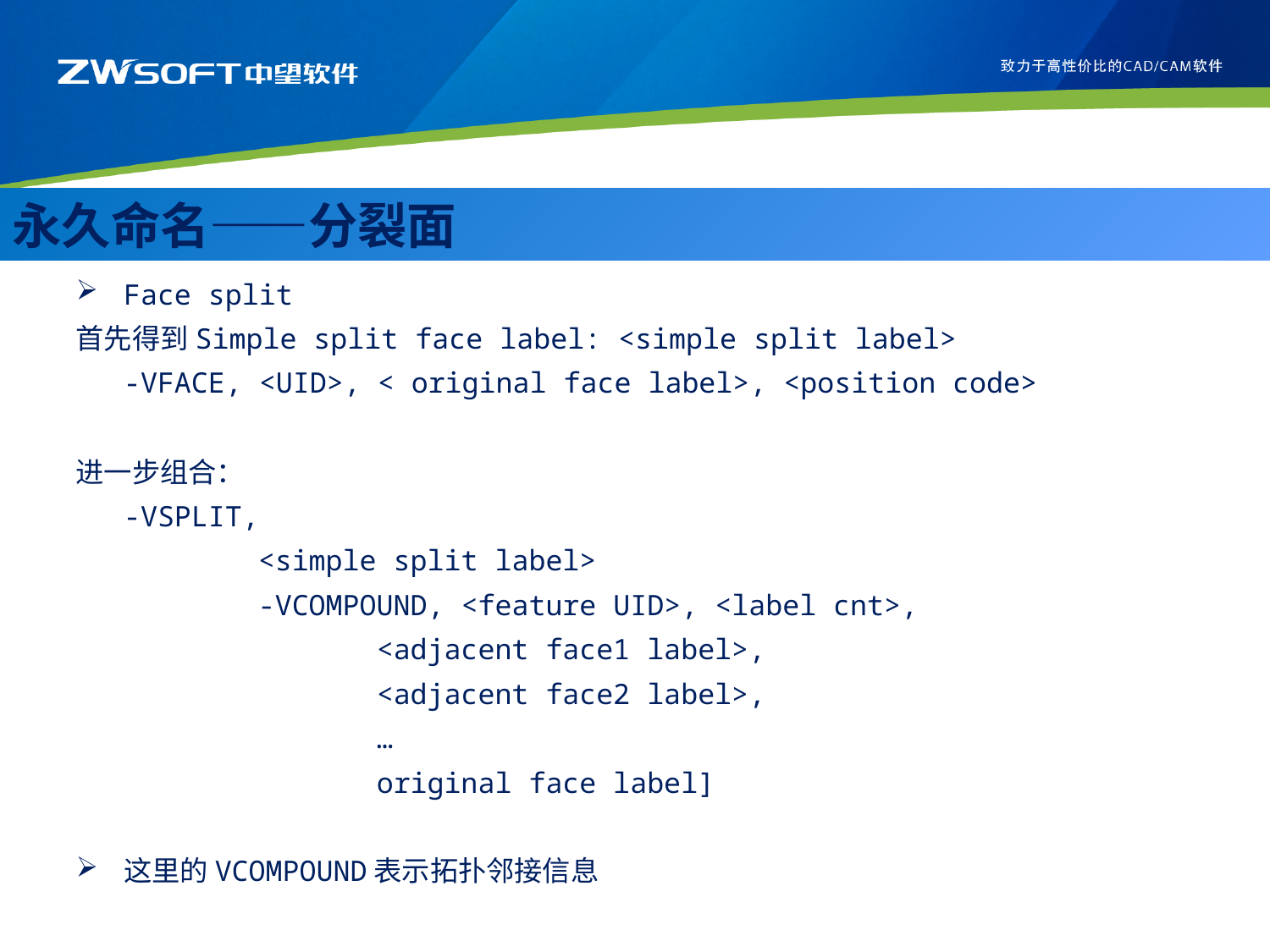

永久命名——分裂面
Face split
首先得到Simple split face label: <simple split label>
	-VFACE, <UID>, < original face label>, <position code>

进一步组合：
	-VSPLIT,
       <simple split label>
       -VCOMPOUND, <feature UID>, <label cnt>,
              <adjacent face1 label>,
              <adjacent face2 label>,
              …
              original face label]

这里的VCOMPOUND表示拓扑邻接信息